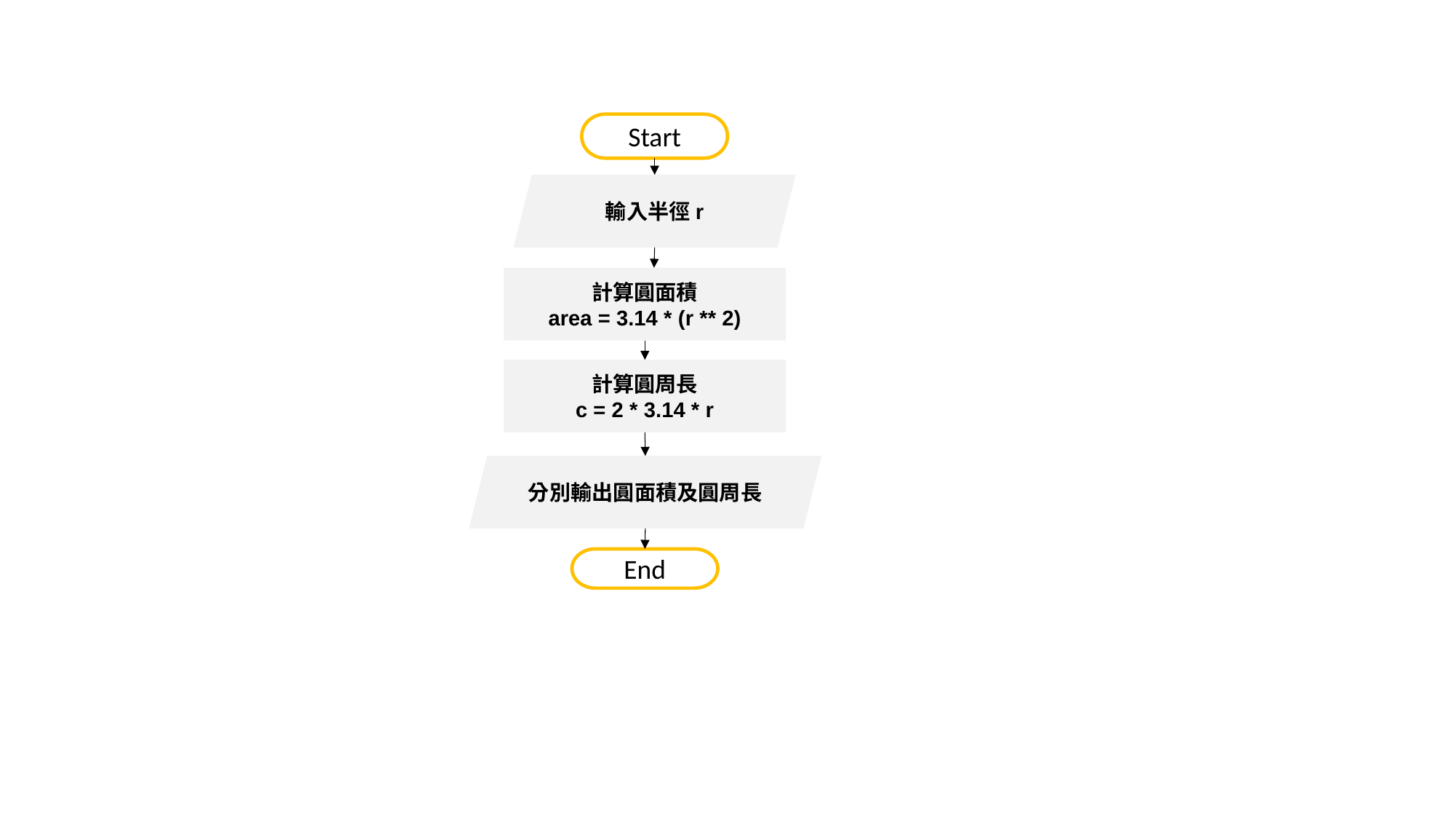

Start
輸入半徑r
計算圓面積
area = 3.14 * (r ** 2)
計算圓周長
c = 2 * 3.14 * r
分別輸出圓面積及圓周長
End